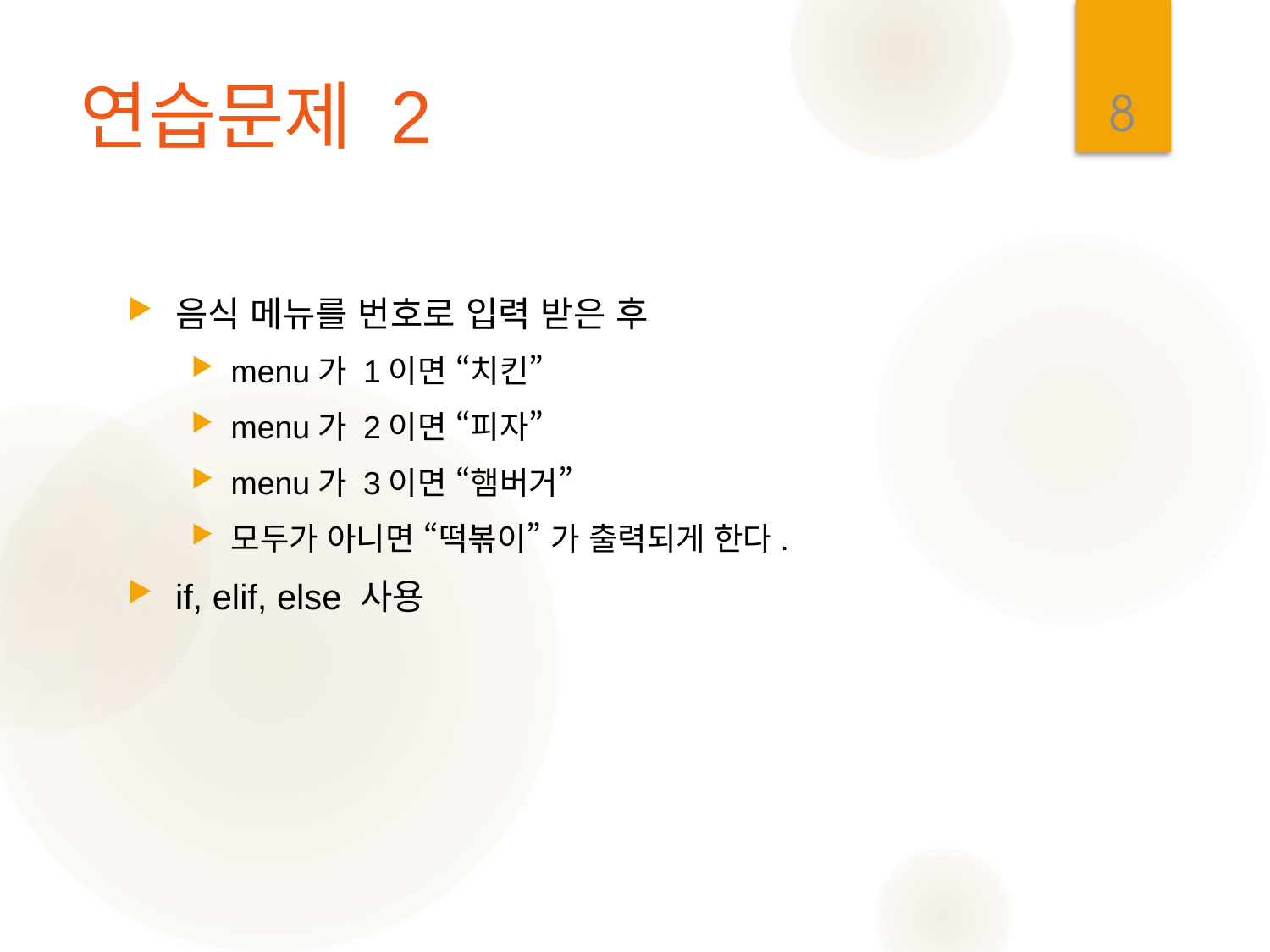

8
# 연습문제 2
음식 메뉴를 번호로 입력 받은 후
menu가 1이면 “치킨”
menu가 2이면 “피자”
menu가 3이면 “햄버거”
모두가 아니면 “떡볶이” 가 출력되게 한다.
if, elif, else 사용